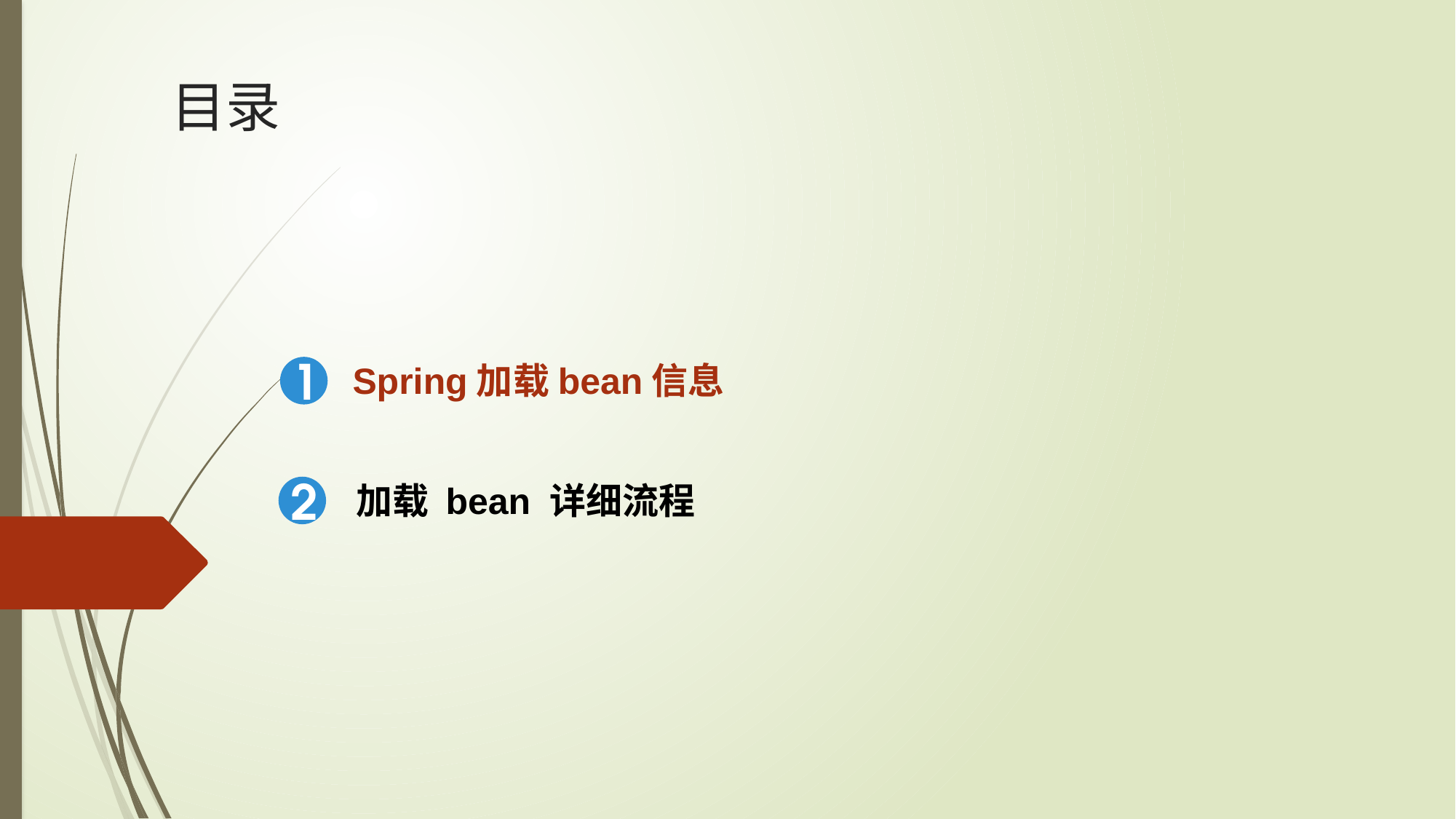

目录

1

Spring加载bean信息
2

加载 bean 详细流程